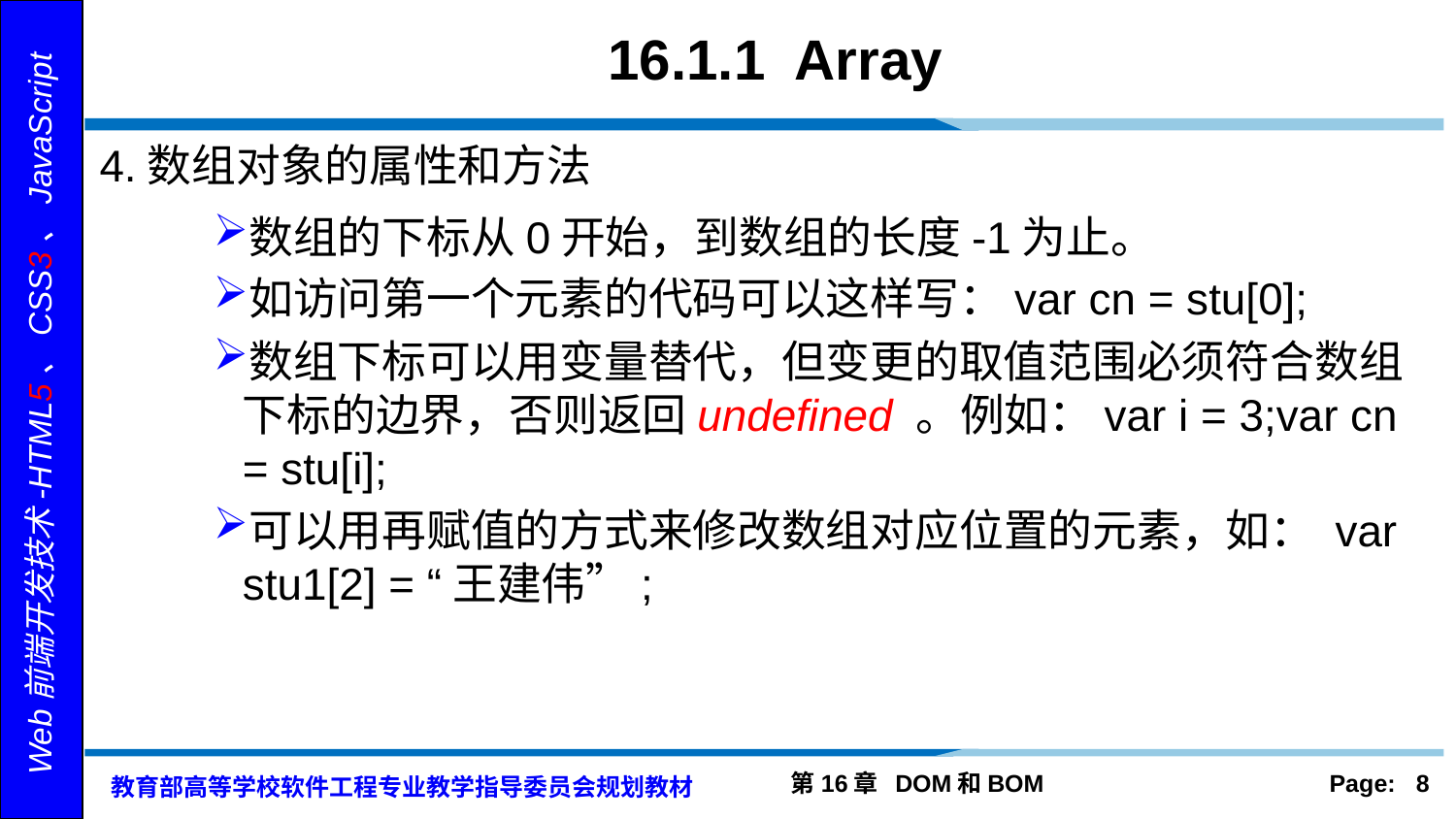

# 16.1.1  Array
4.数组对象的属性和方法
数组的下标从0开始，到数组的长度-1为止。
如访问第一个元素的代码可以这样写：var cn = stu[0];
数组下标可以用变量替代，但变更的取值范围必须符合数组下标的边界，否则返回undefined 。例如：var i = 3;var cn = stu[i];
可以用再赋值的方式来修改数组对应位置的元素，如： var stu1[2] = “王建伟”;